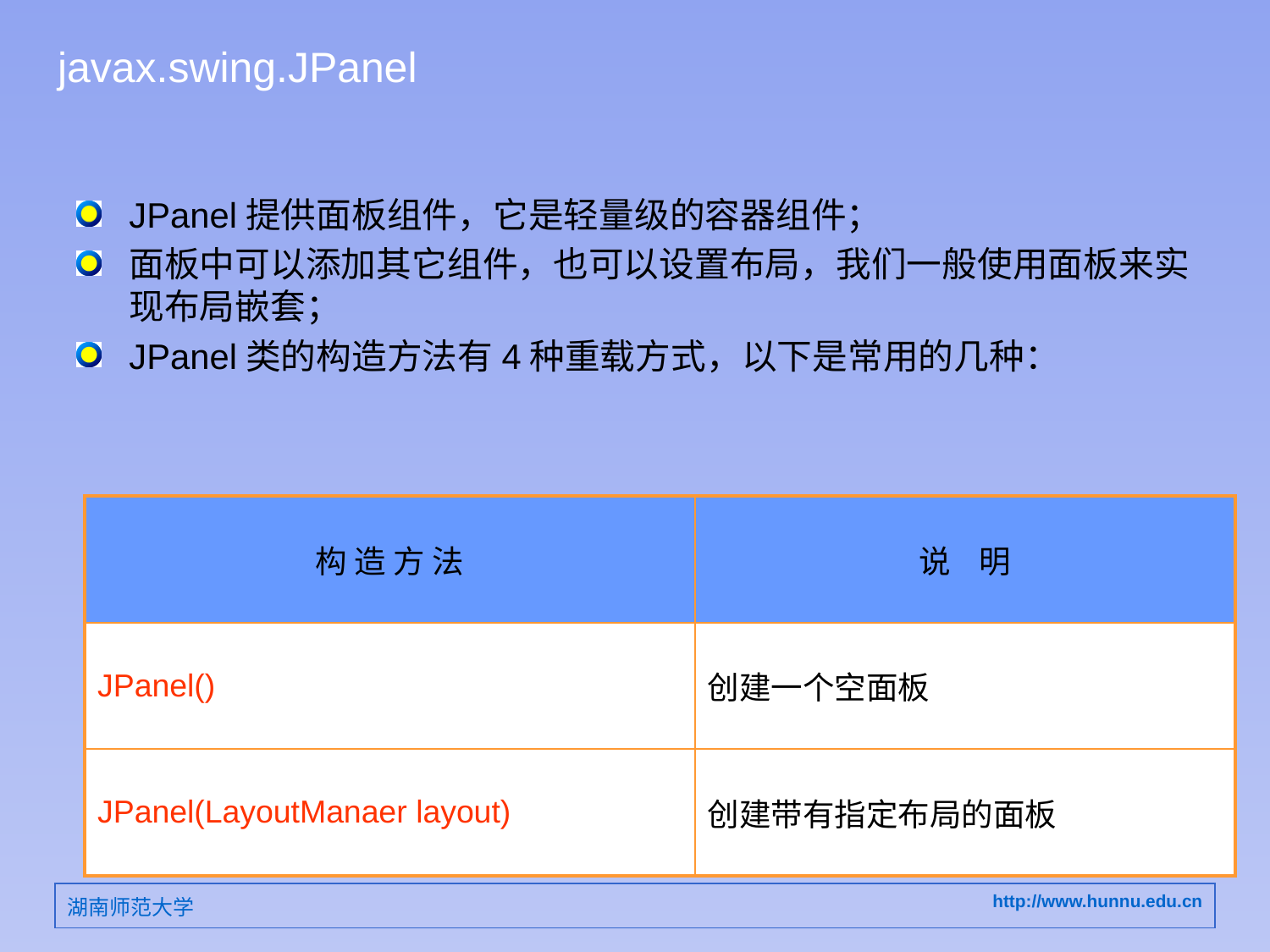

# javax.swing.JPanel
JPanel提供面板组件，它是轻量级的容器组件；
面板中可以添加其它组件，也可以设置布局，我们一般使用面板来实现布局嵌套；
JPanel类的构造方法有4种重载方式，以下是常用的几种：
| 构 造 方 法 | 说 明 |
| --- | --- |
| JPanel() | 创建一个空面板 |
| JPanel(LayoutManaer layout) | 创建带有指定布局的面板 |